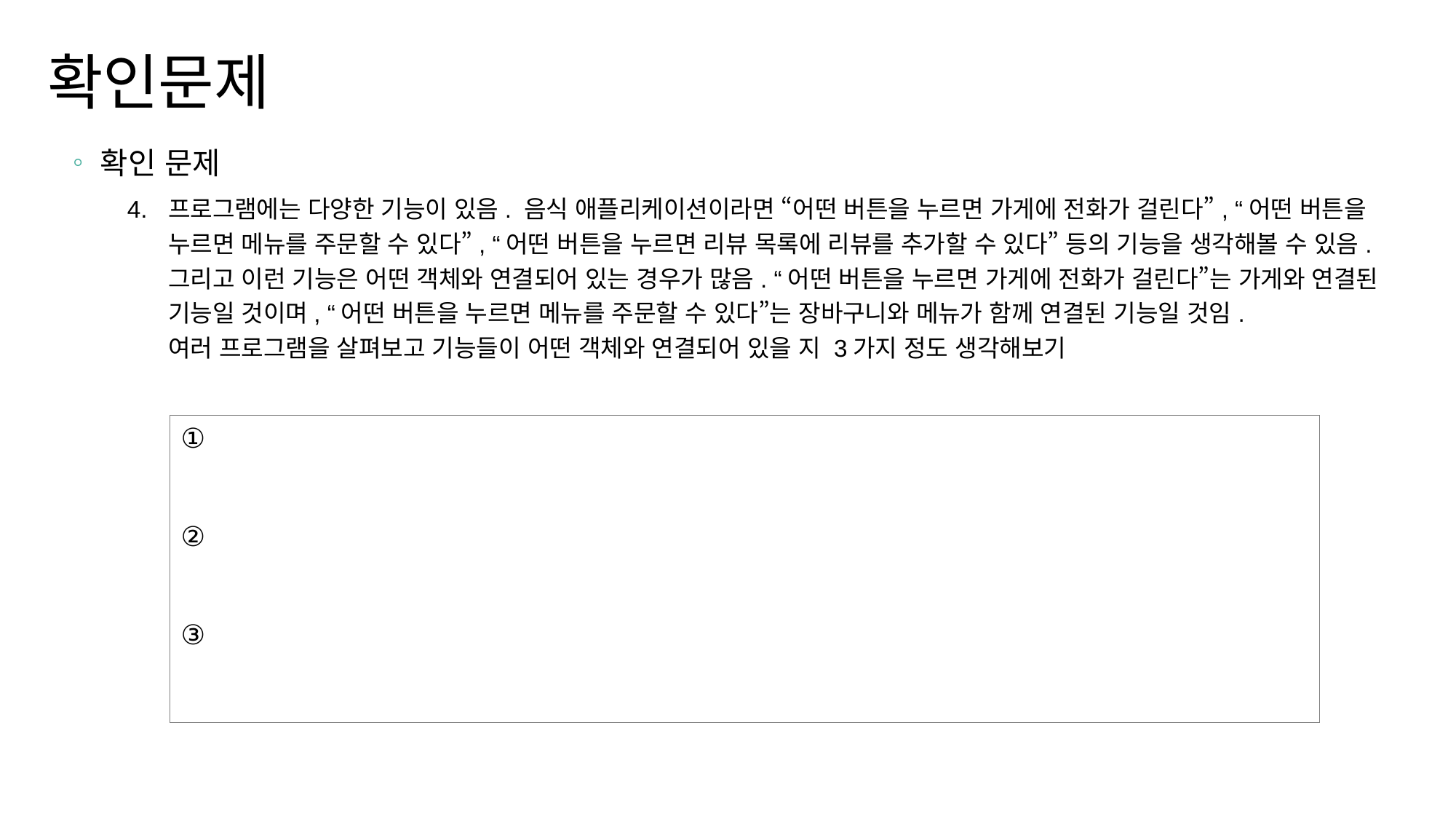

확인문제
확인 문제
프로그램에는 다양한 기능이 있음. 음식 애플리케이션이라면 “어떤 버튼을 누르면 가게에 전화가 걸린다”, “어떤 버튼을 누르면 메뉴를 주문할 수 있다”, “어떤 버튼을 누르면 리뷰 목록에 리뷰를 추가할 수 있다” 등의 기능을 생각해볼 수 있음. 그리고 이런 기능은 어떤 객체와 연결되어 있는 경우가 많음. “어떤 버튼을 누르면 가게에 전화가 걸린다”는 가게와 연결된 기능일 것이며, “어떤 버튼을 누르면 메뉴를 주문할 수 있다”는 장바구니와 메뉴가 함께 연결된 기능일 것임.
여러 프로그램을 살펴보고 기능들이 어떤 객체와 연결되어 있을 지 3가지 정도 생각해보기
①

②

③